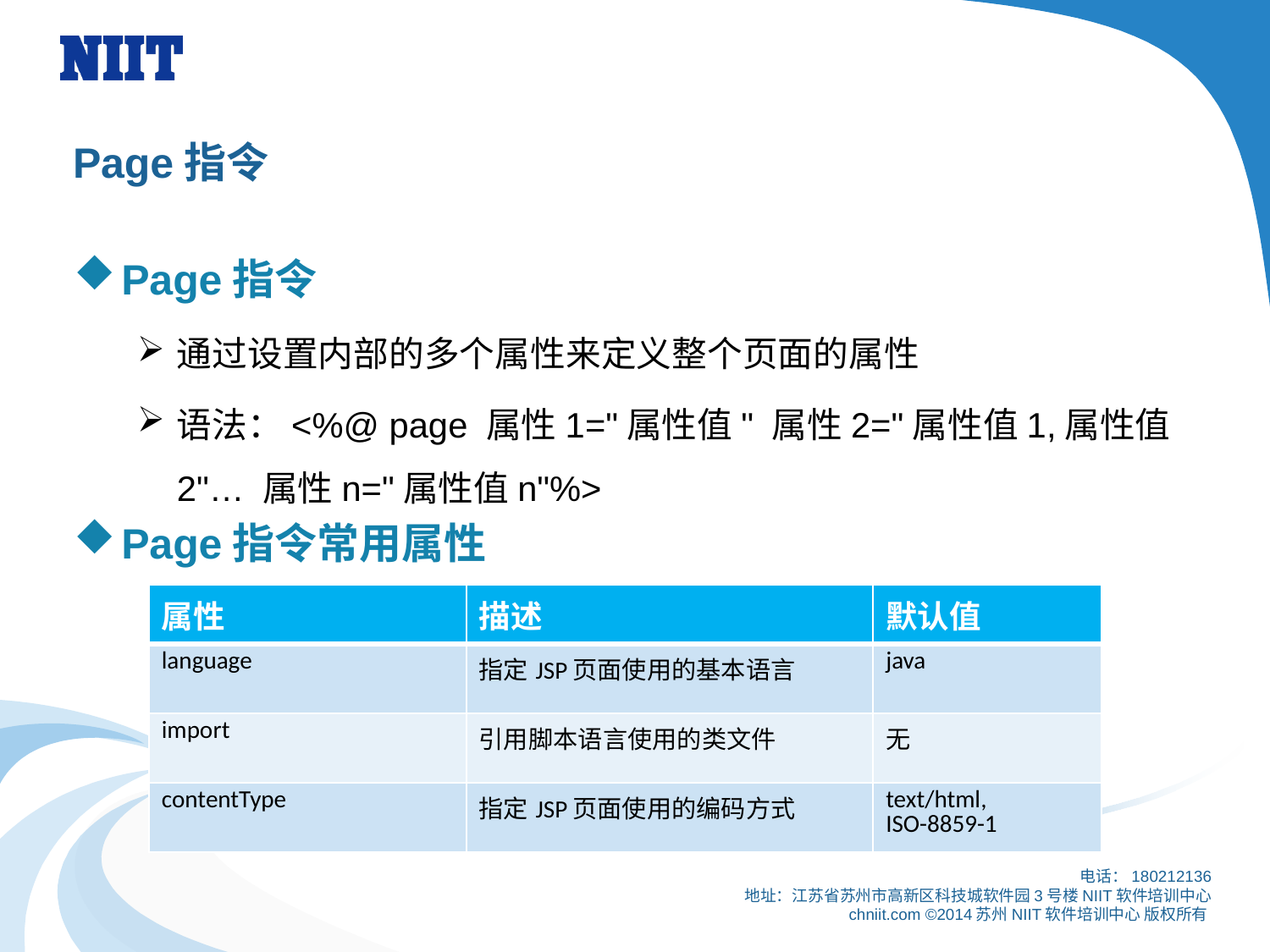

# Page指令
Page指令
通过设置内部的多个属性来定义整个页面的属性
语法：<%@ page 属性1="属性值" 属性2="属性值1,属性值2"… 属性n="属性值n"%>
Page指令常用属性

| 属性 | 描述 | 默认值 |
| --- | --- | --- |
| language | 指定JSP页面使用的基本语言 | java |
| import | 引用脚本语言使用的类文件 | 无 |
| contentType | 指定JSP页面使用的编码方式 | text/html, ISO-8859-1 |